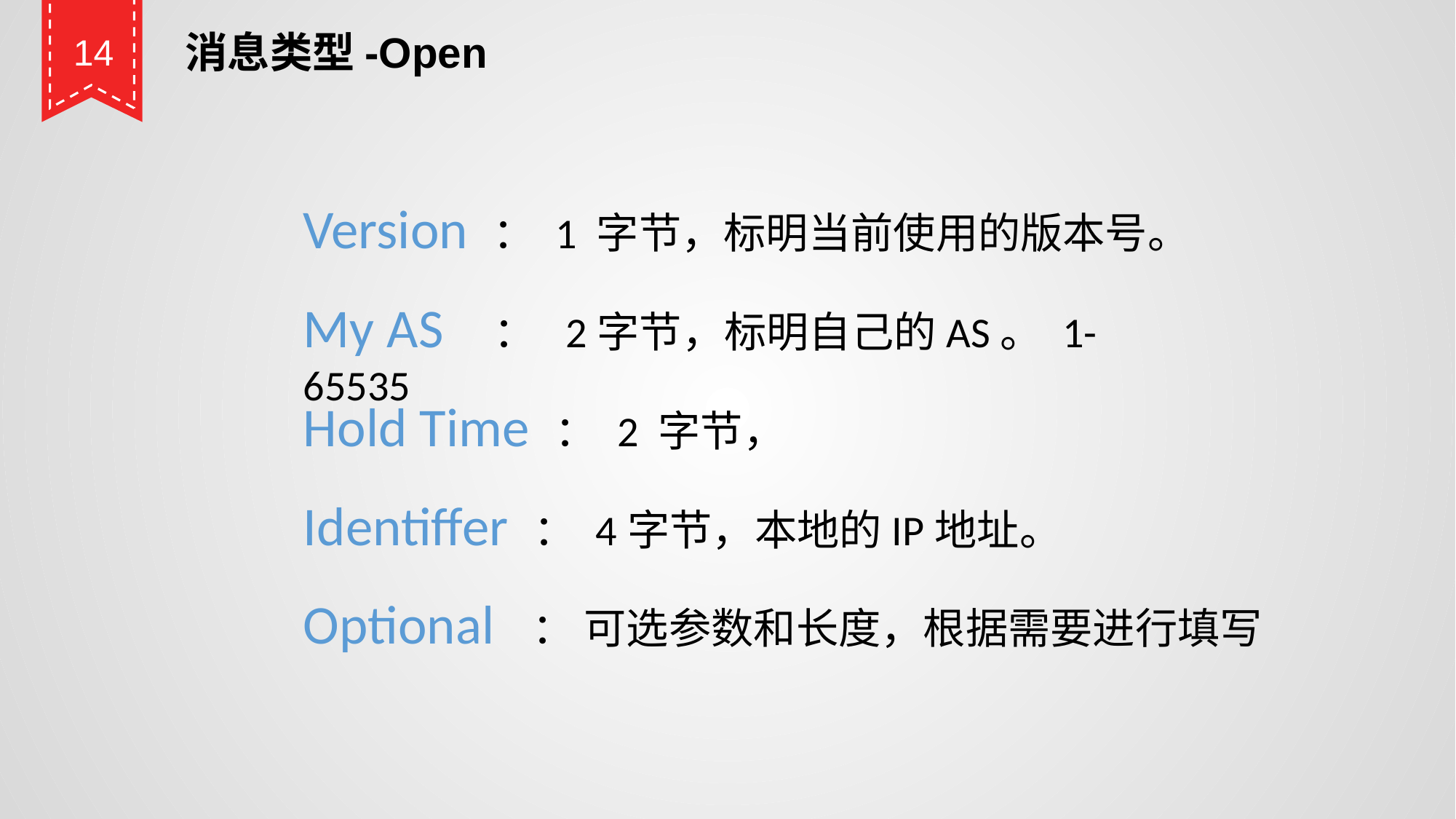

消息类型-Open
14
Version ： 1 字节，标明当前使用的版本号。
My AS   ：  2字节，标明自己的AS。 1-65535
Hold Time ： 2 字节，
Identiffer ： 4字节，本地的IP地址。
Optional  ： 可选参数和长度，根据需要进行填写